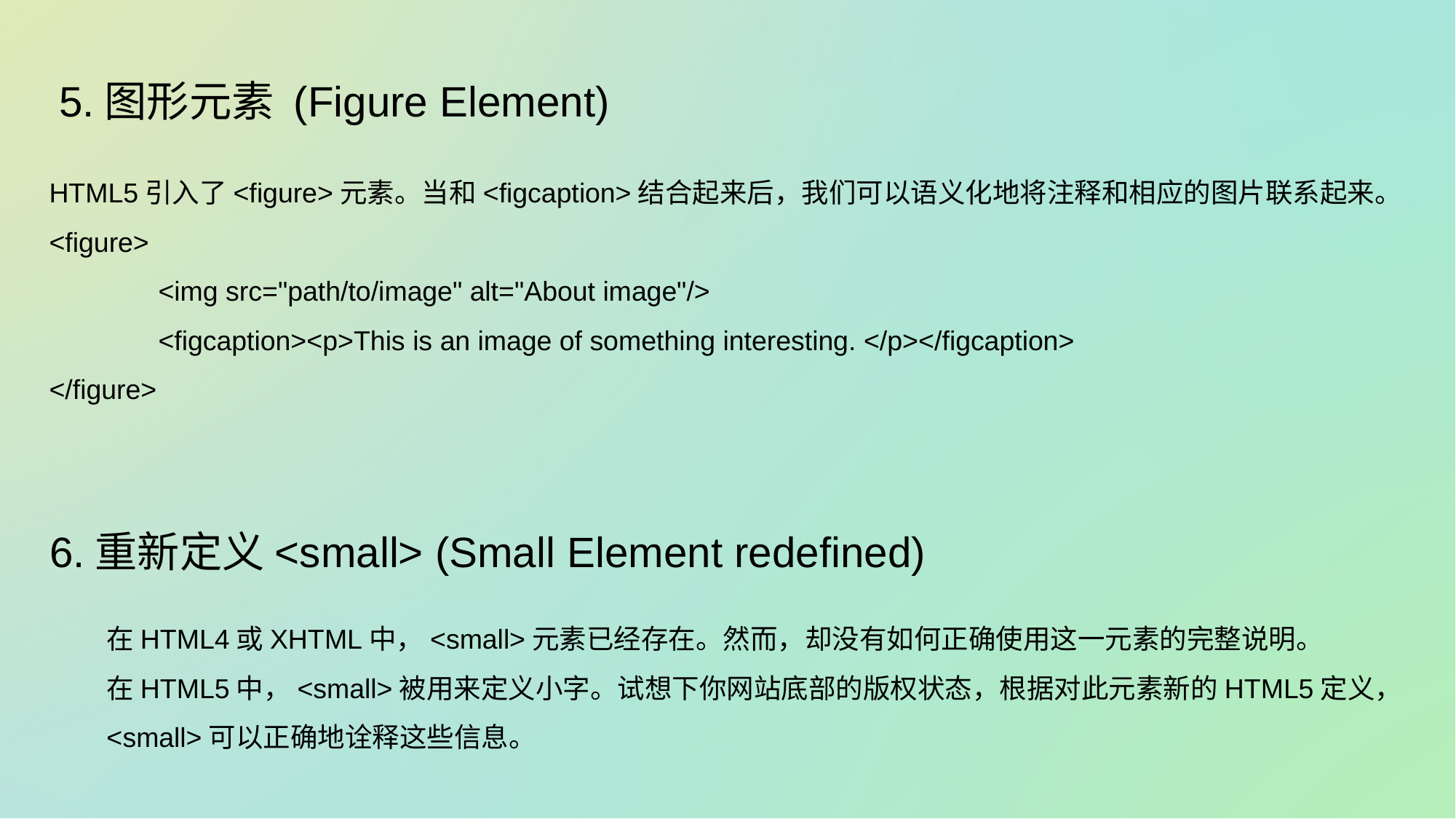

5.图形元素 (Figure Element)
HTML5引入了<figure>元素。当和<figcaption>结合起来后，我们可以语义化地将注释和相应的图片联系起来。
<figure>
	<img src="path/to/image" alt="About image"/>
	<figcaption><p>This is an image of something interesting. </p></figcaption>
</figure>
6.重新定义<small> (Small Element redefined)
在HTML4或XHTML中，<small>元素已经存在。然而，却没有如何正确使用这一元素的完整说明。
在HTML5中，<small>被用来定义小字。试想下你网站底部的版权状态，根据对此元素新的HTML5定义，<small>可以正确地诠释这些信息。